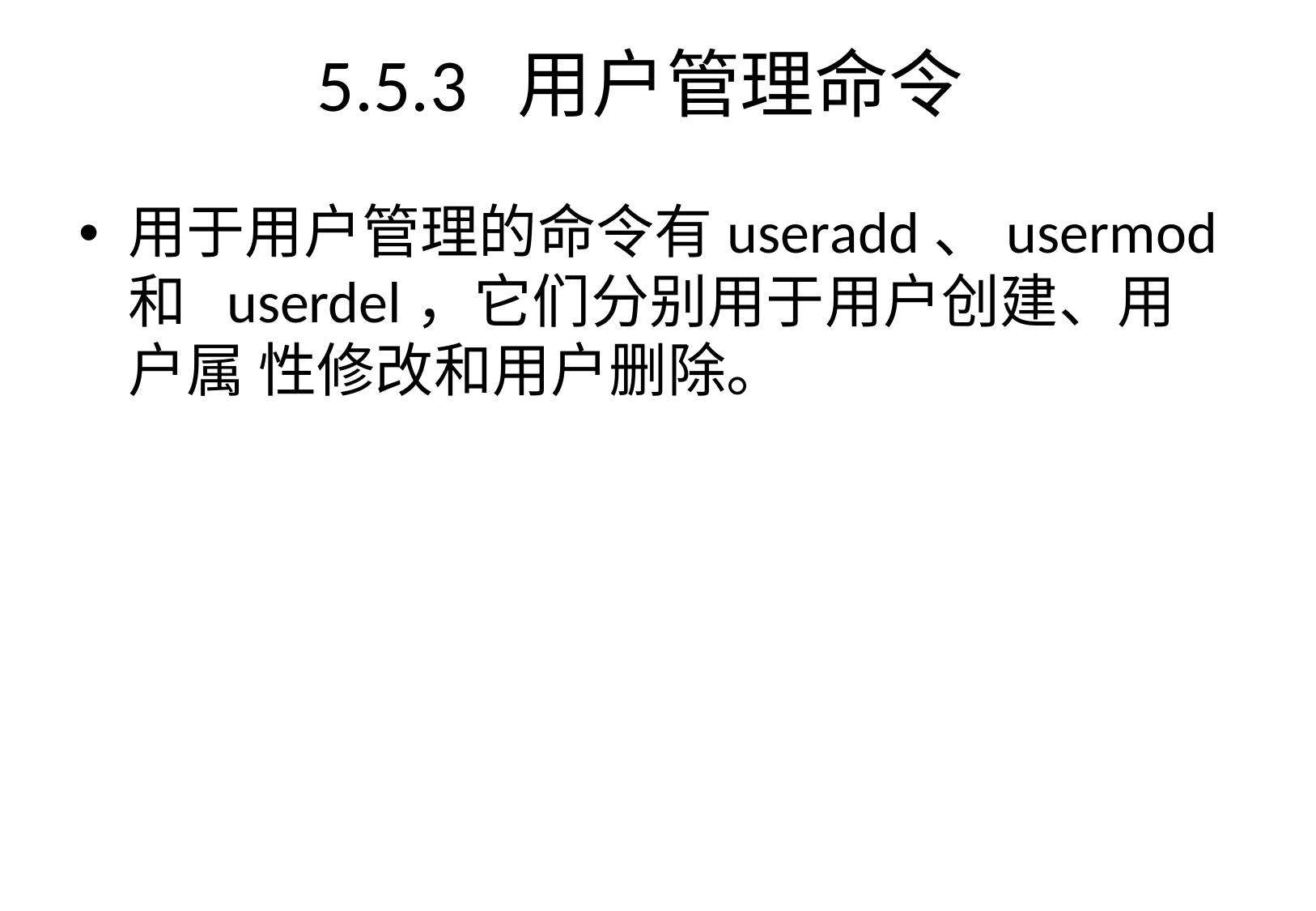

# 5.5.3	用户管理命令
用于用户管理的命令有useradd、usermod和  userdel，它们分别用于用户创建、用户属 性修改和用户删除。